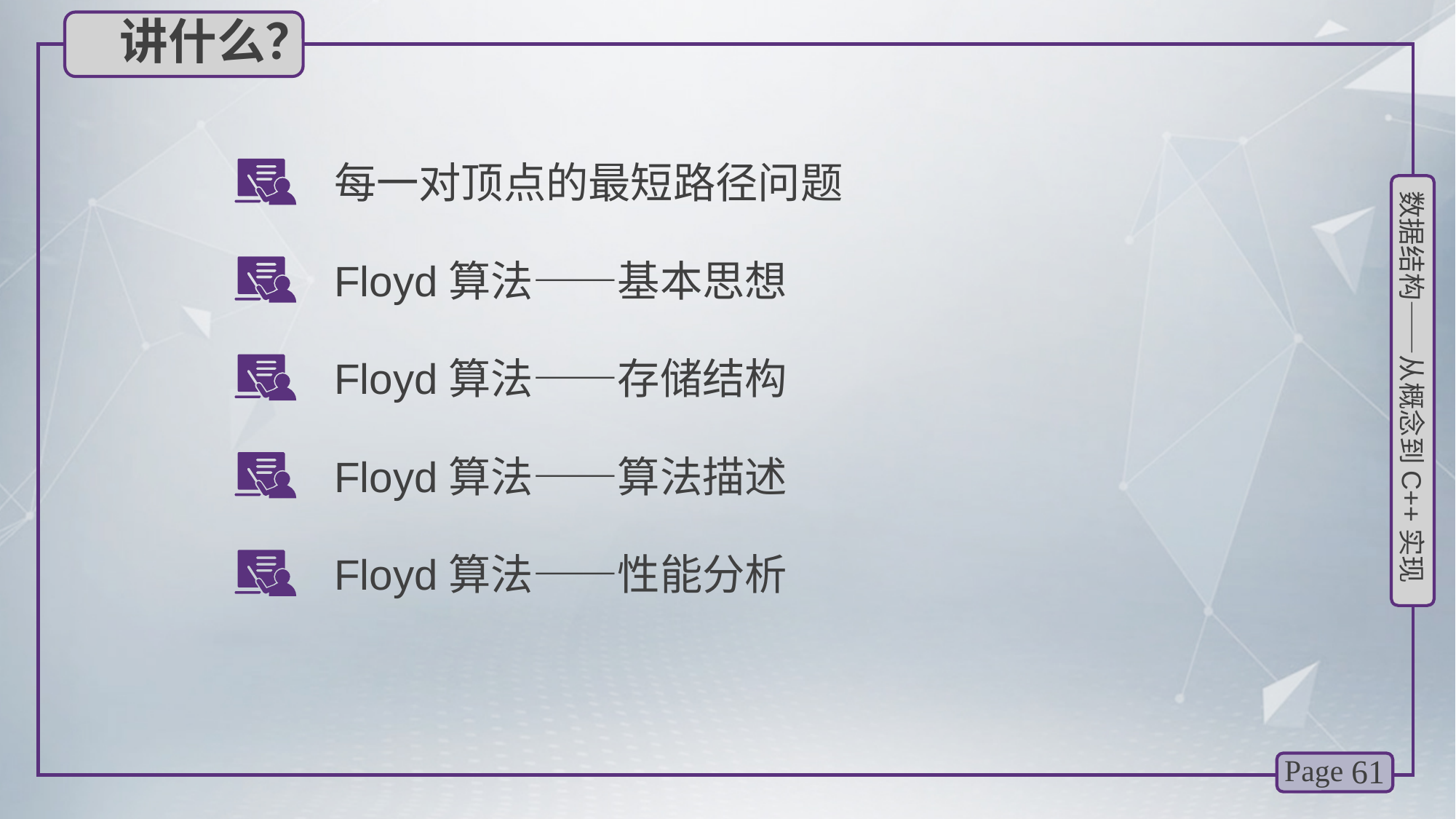

讲什么？

每一对顶点的最短路径问题

Floyd算法——基本思想

Floyd算法——存储结构

Floyd算法——算法描述

Floyd算法——性能分析